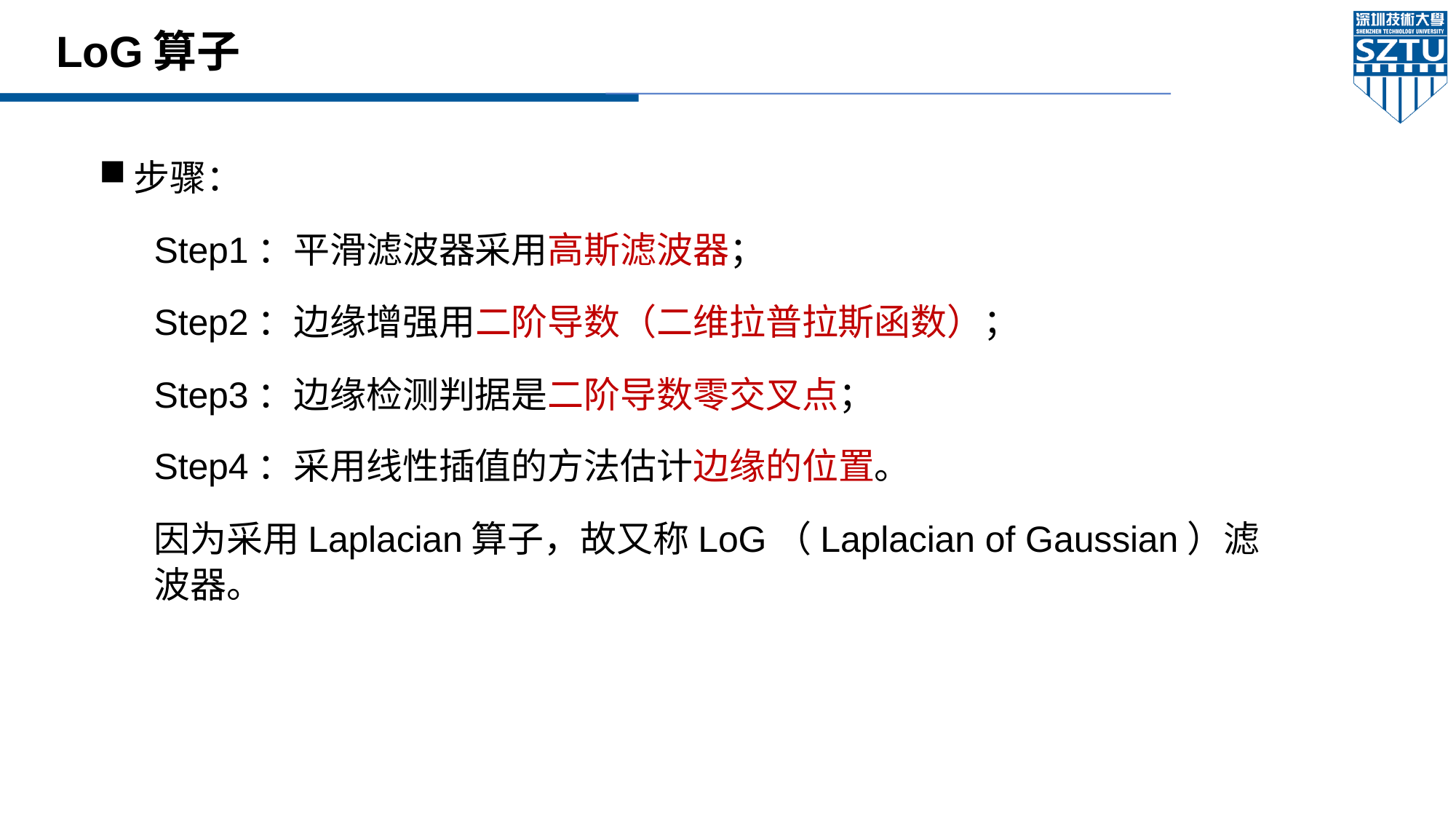

# LoG算子
步骤：
Step1：平滑滤波器采用高斯滤波器；
Step2：边缘增强用二阶导数（二维拉普拉斯函数）；
Step3：边缘检测判据是二阶导数零交叉点；
Step4：采用线性插值的方法估计边缘的位置。
因为采用Laplacian算子，故又称LoG（Laplacian of Gaussian）滤波器。